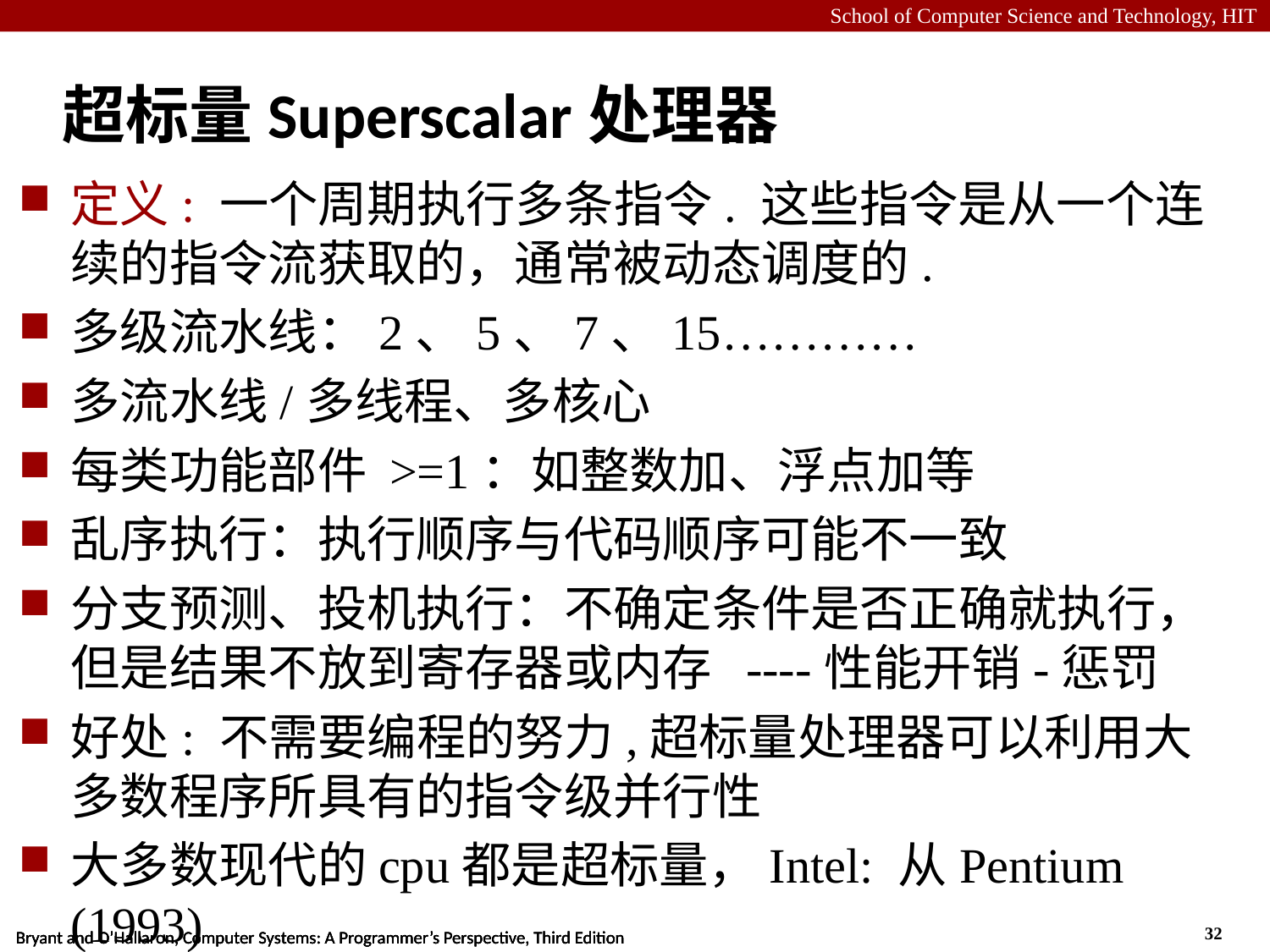

# 超标量Superscalar处理器
定义: 一个周期执行多条指令. 这些指令是从一个连续的指令流获取的，通常被动态调度的.
多级流水线：2、5、7、15…………
多流水线/多线程、多核心
每类功能部件 >=1：如整数加、浮点加等
乱序执行：执行顺序与代码顺序可能不一致
分支预测、投机执行：不确定条件是否正确就执行，但是结果不放到寄存器或内存  ----性能开销-惩罚
好处: 不需要编程的努力,超标量处理器可以利用大多数程序所具有的指令级并行性
大多数现代的cpu都是超标量，Intel: 从Pentium (1993)